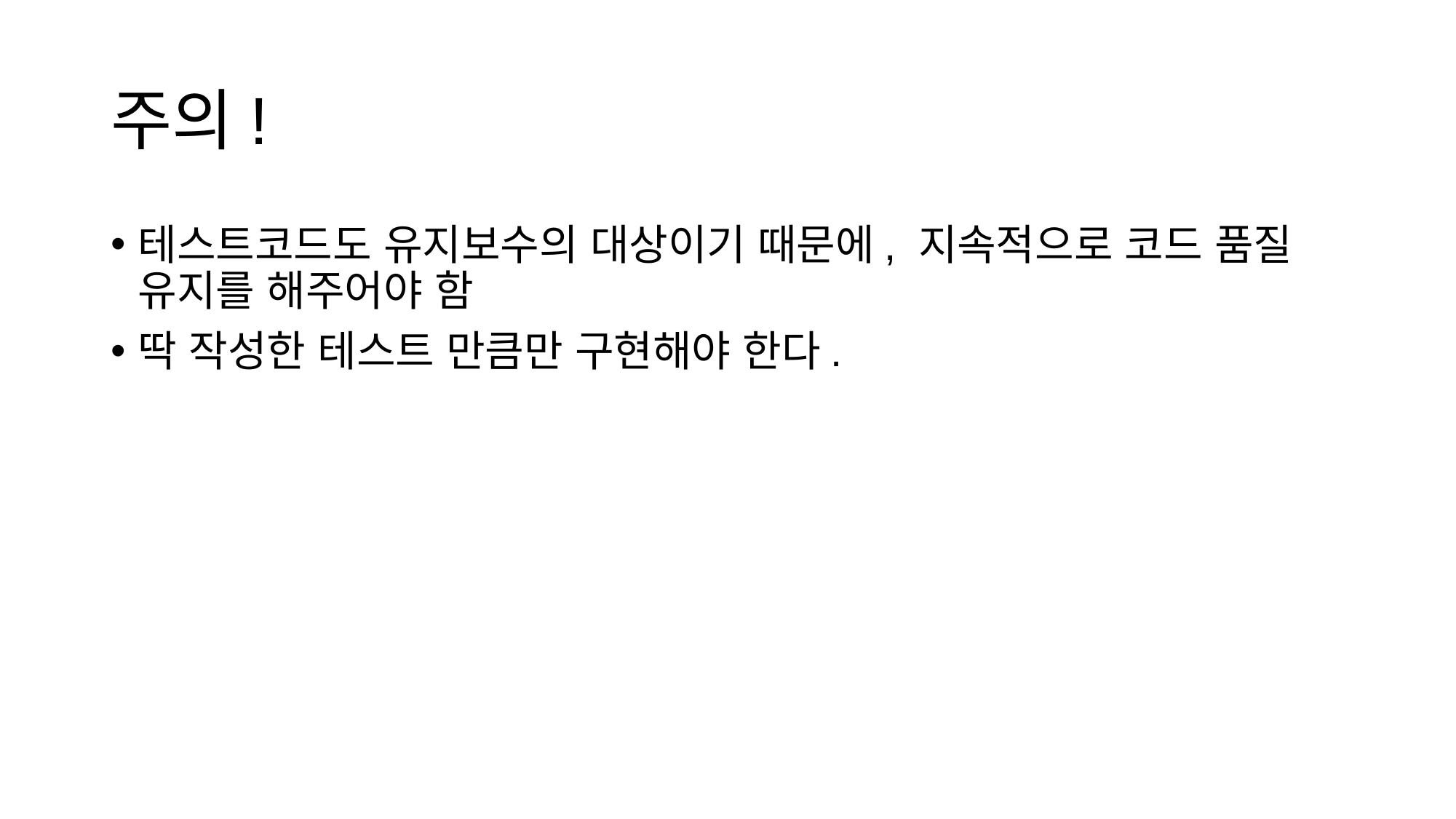

# 주의!
테스트코드도 유지보수의 대상이기 때문에, 지속적으로 코드 품질 유지를 해주어야 함
딱 작성한 테스트 만큼만 구현해야 한다.